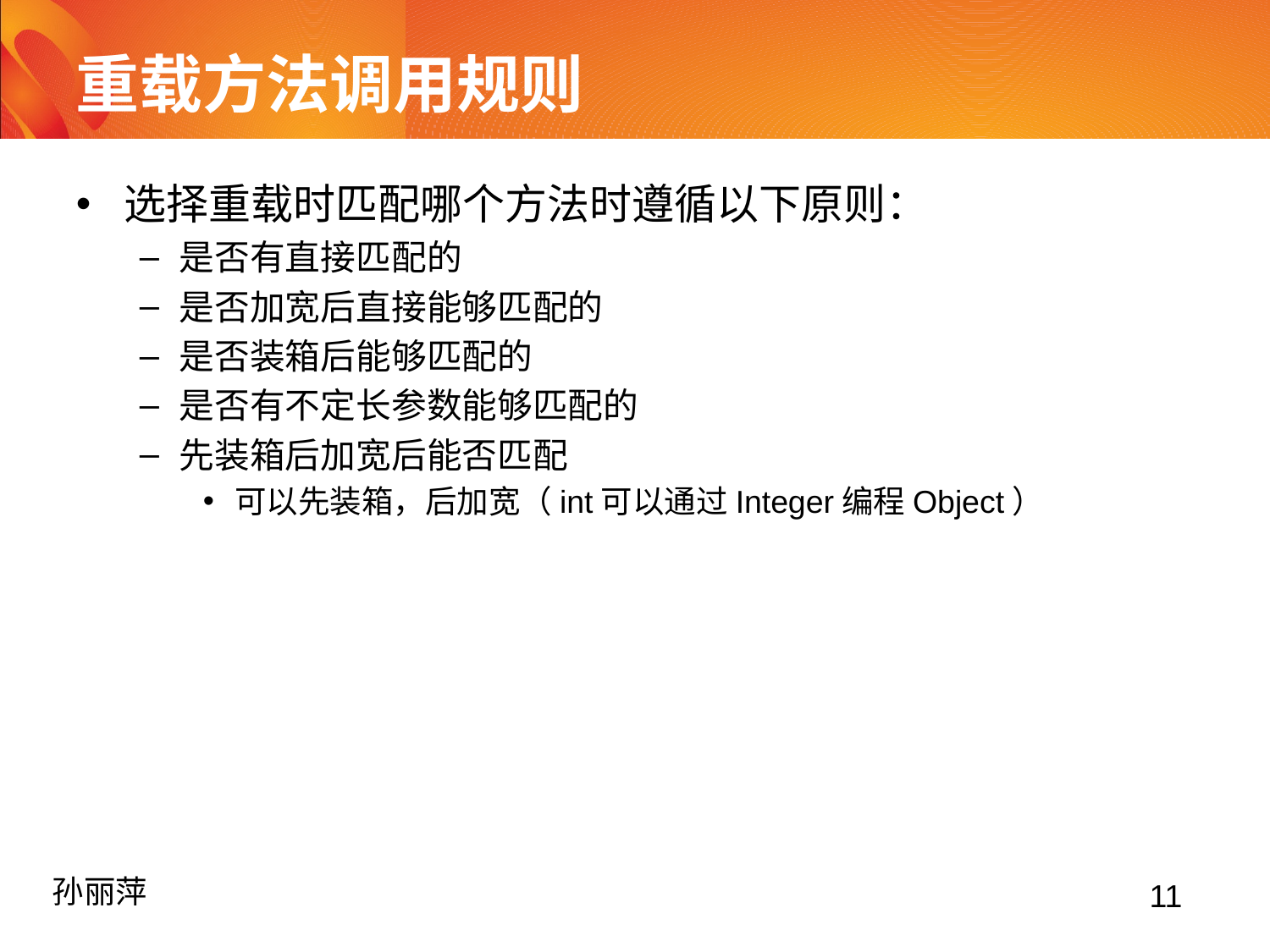

# 重载方法调用规则
选择重载时匹配哪个方法时遵循以下原则：
是否有直接匹配的
是否加宽后直接能够匹配的
是否装箱后能够匹配的
是否有不定长参数能够匹配的
先装箱后加宽后能否匹配
可以先装箱，后加宽（int可以通过Integer编程Object）